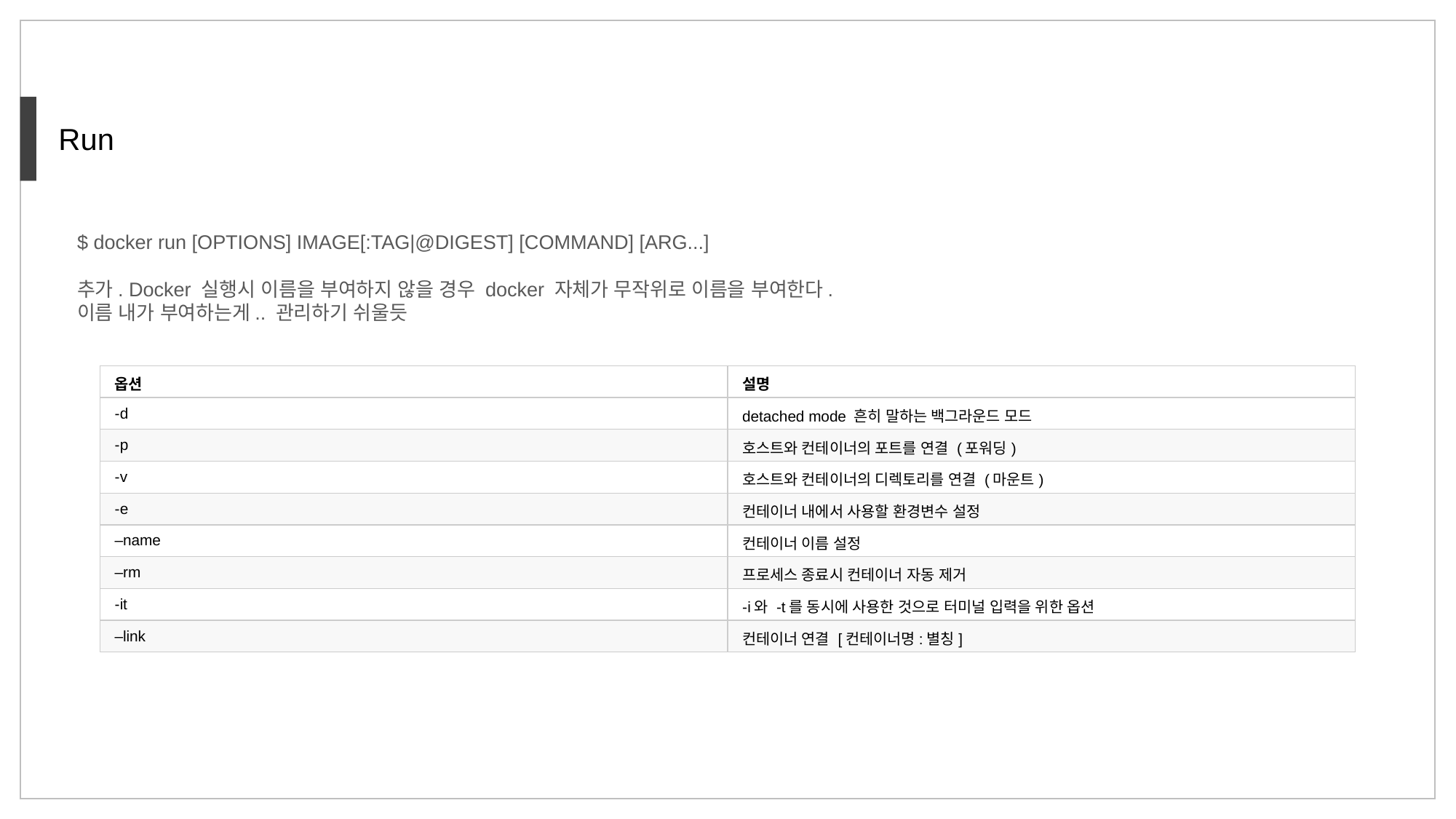

Run
$ docker run [OPTIONS] IMAGE[:TAG|@DIGEST] [COMMAND] [ARG...]

추가. Docker 실행시 이름을 부여하지 않을 경우 docker 자체가 무작위로 이름을 부여한다.
이름 내가 부여하는게.. 관리하기 쉬울듯
| 옵션 | 설명 |
| --- | --- |
| -d | detached mode 흔히 말하는 백그라운드 모드 |
| -p | 호스트와 컨테이너의 포트를 연결 (포워딩) |
| -v | 호스트와 컨테이너의 디렉토리를 연결 (마운트) |
| -e | 컨테이너 내에서 사용할 환경변수 설정 |
| –name | 컨테이너 이름 설정 |
| –rm | 프로세스 종료시 컨테이너 자동 제거 |
| -it | -i와 -t를 동시에 사용한 것으로 터미널 입력을 위한 옵션 |
| –link | 컨테이너 연결 [컨테이너명:별칭] |